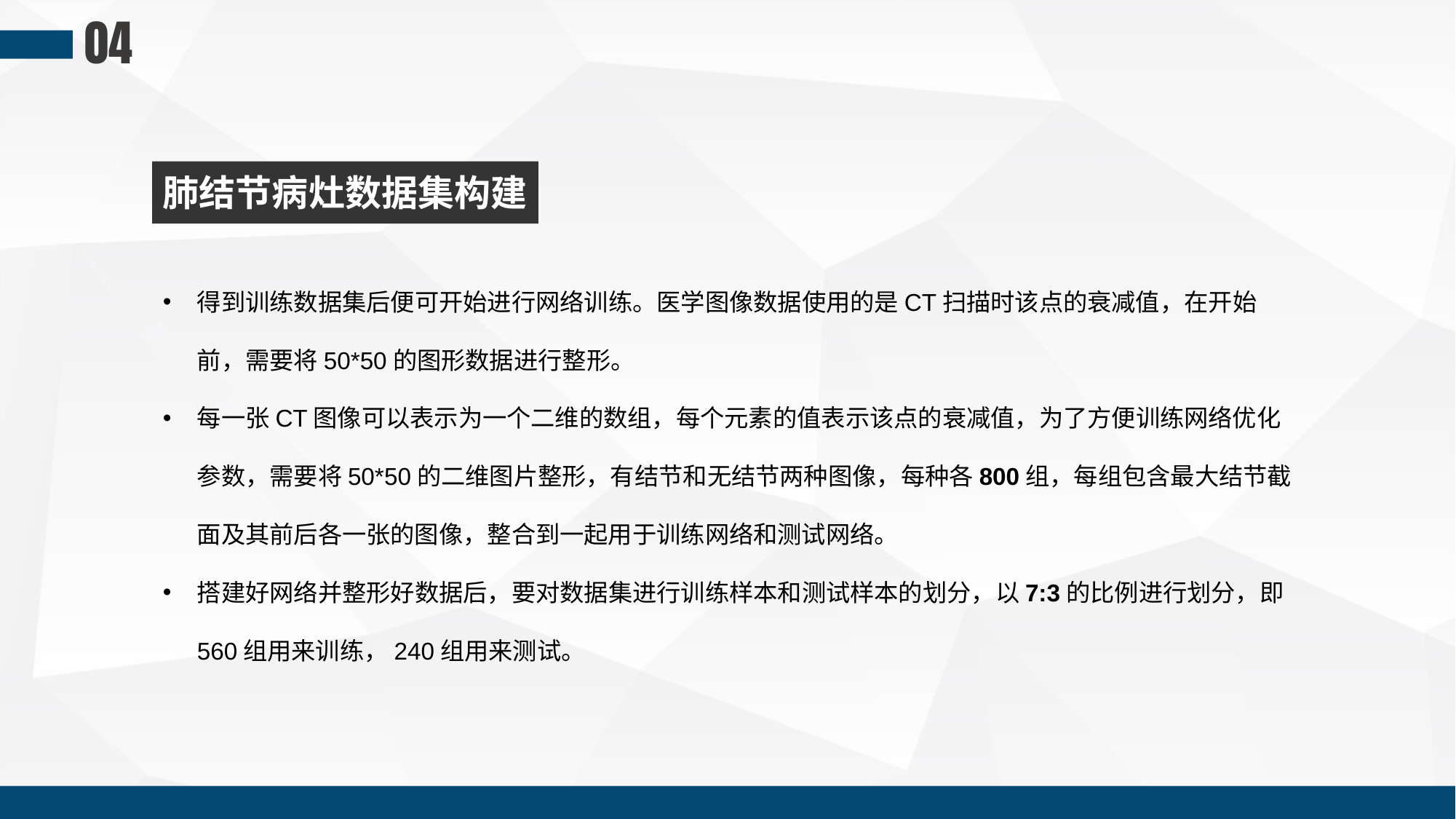

04

肺结节病灶数据集构建
得到训练数据集后便可开始进行网络训练。医学图像数据使用的是CT扫描时该点的衰减值，在开始前，需要将50*50的图形数据进行整形。
每一张CT图像可以表示为一个二维的数组，每个元素的值表示该点的衰减值，为了方便训练网络优化参数，需要将50*50的二维图片整形，有结节和无结节两种图像，每种各800组，每组包含最大结节截面及其前后各一张的图像，整合到一起用于训练网络和测试网络。
搭建好网络并整形好数据后，要对数据集进行训练样本和测试样本的划分，以7:3的比例进行划分，即560组用来训练，240组用来测试。